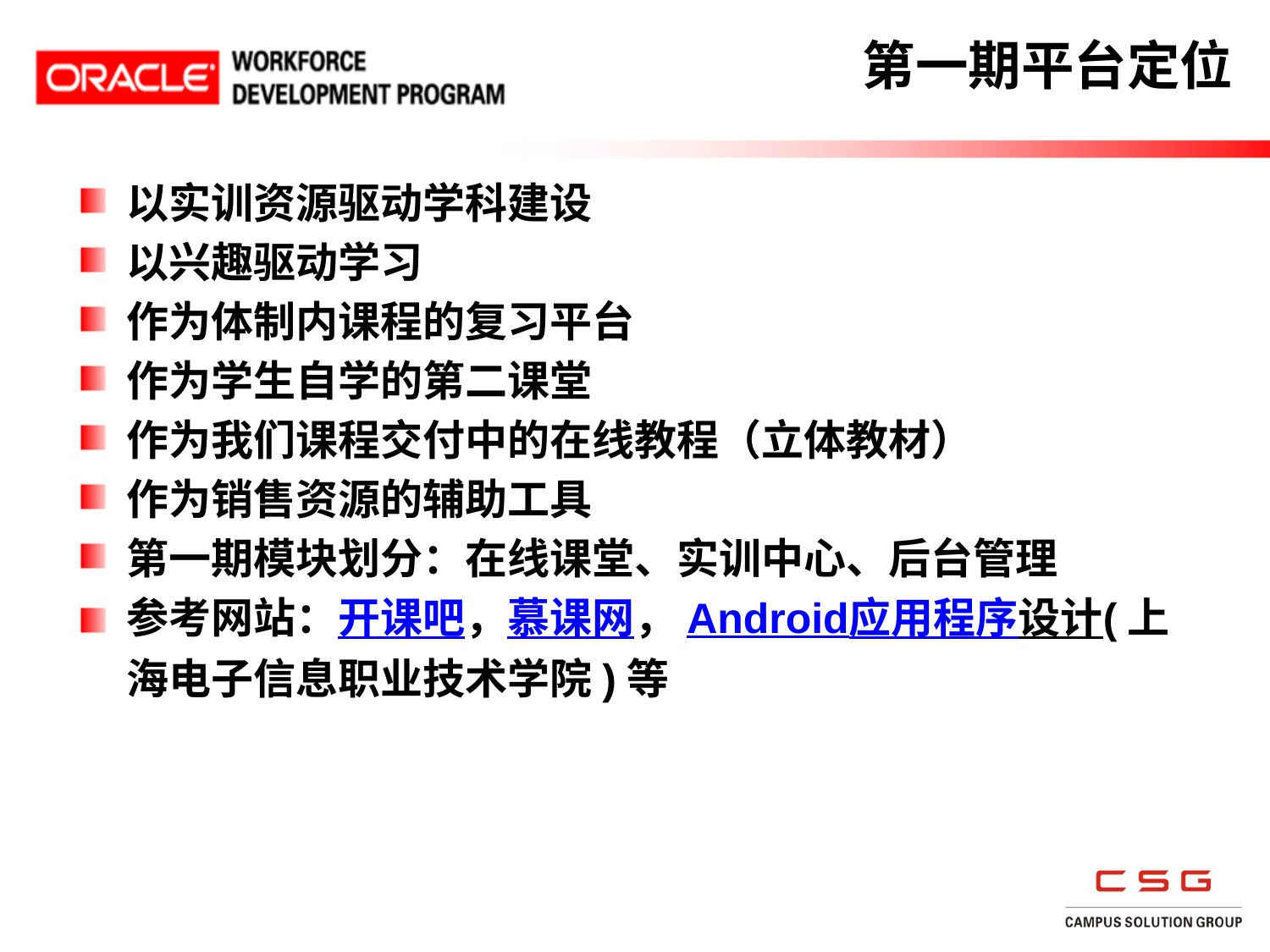

# 第一期平台定位
以实训资源驱动学科建设
以兴趣驱动学习
作为体制内课程的复习平台
作为学生自学的第二课堂
作为我们课程交付中的在线教程（立体教材）
作为销售资源的辅助工具
第一期模块划分：在线课堂、实训中心、后台管理
参考网站：开课吧，慕课网，Android应用程序设计(上海电子信息职业技术学院)等